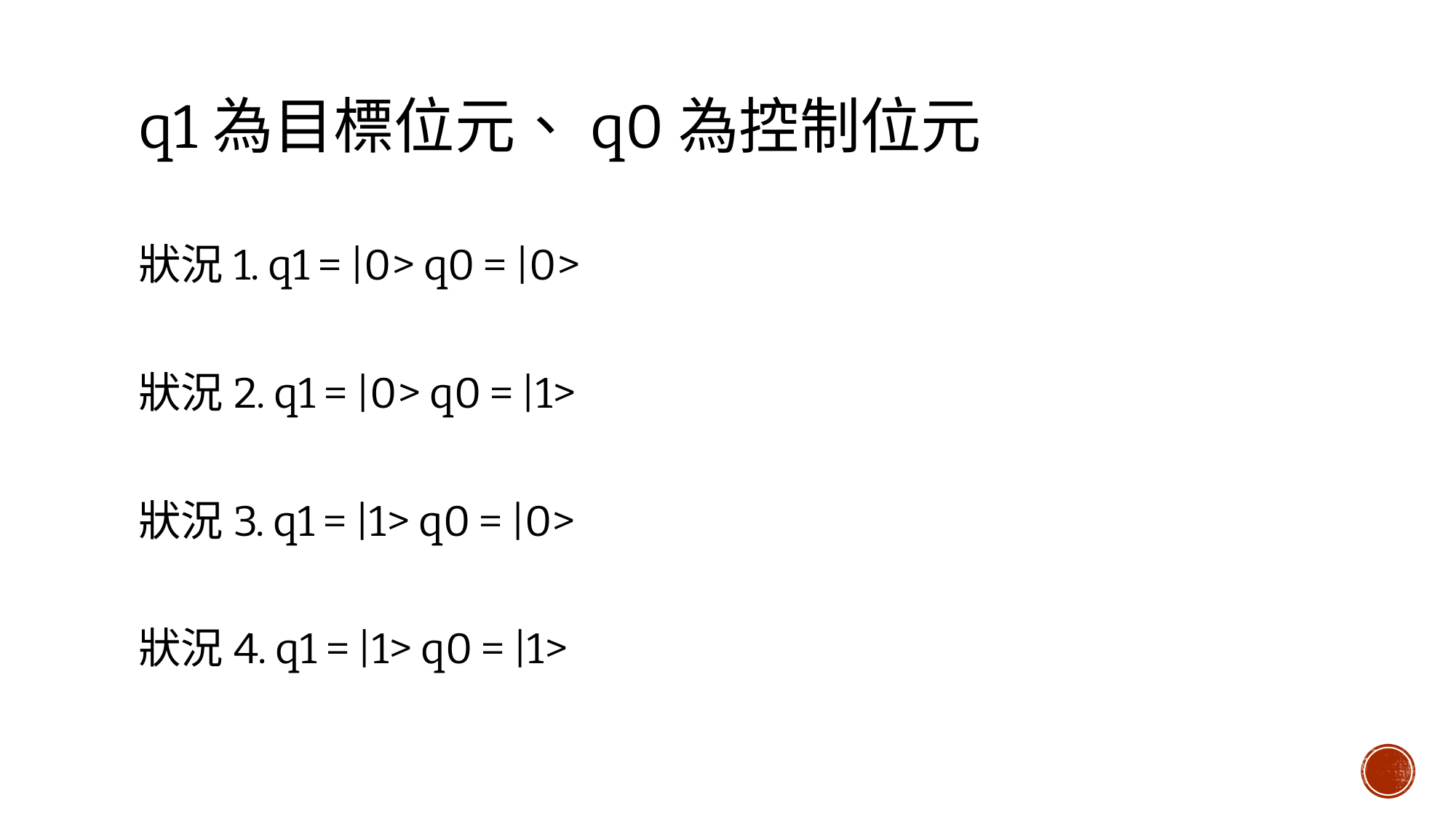

q1為目標位元、q0為控制位元

狀況1. q1 = |0> q0 = |0>

狀況2. q1 = |0> q0 = |1>

狀況3. q1 = |1> q0 = |0>

狀況4. q1 = |1> q0 = |1>